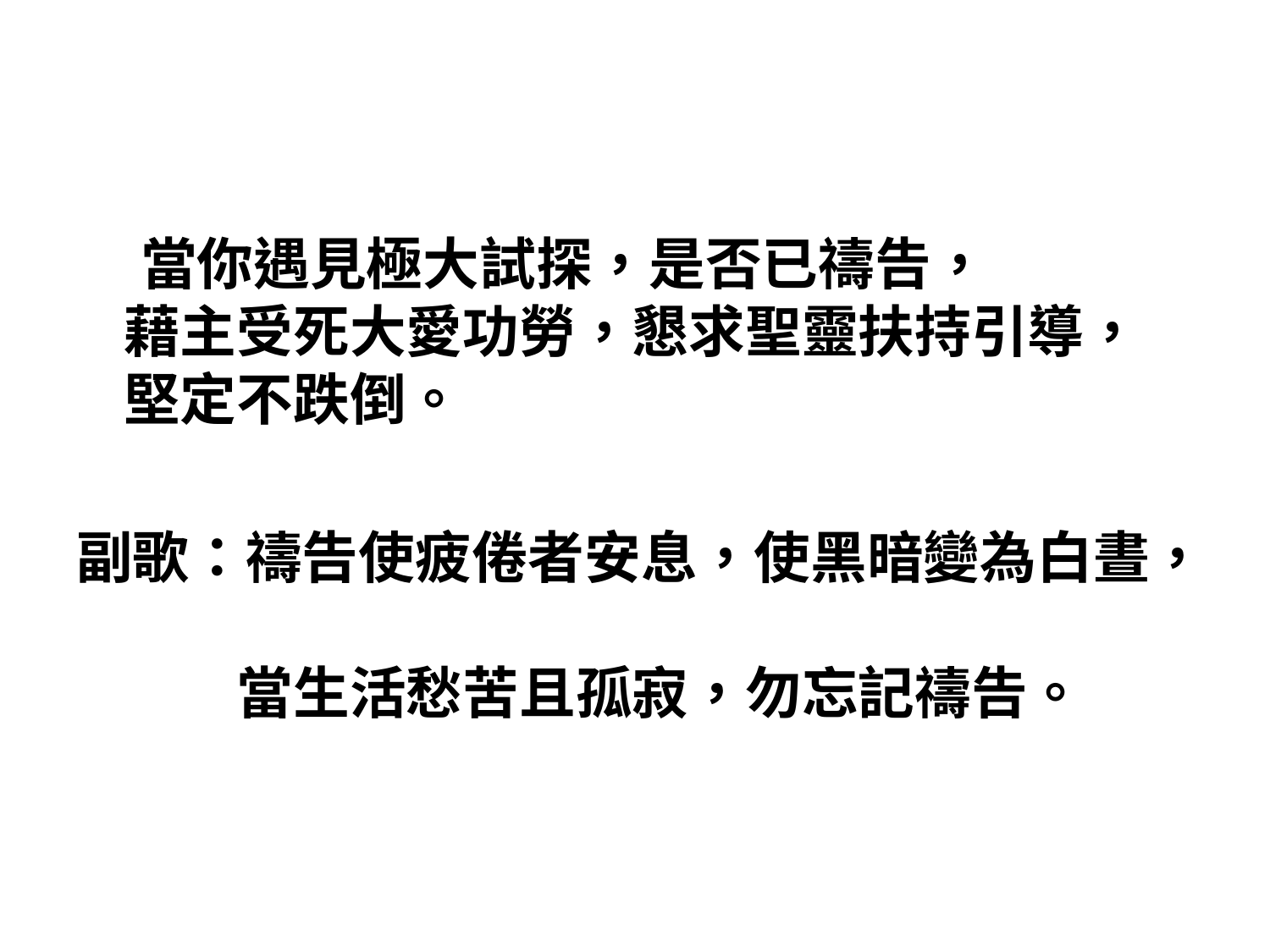

#
    當你遇見極大試探，是否已禱告，
藉主受死大愛功勞，懇求聖靈扶持引導，堅定不跌倒。

副歌：禱告使疲倦者安息，使黑暗變為白晝，
　　當生活愁苦且孤寂，勿忘記禱告。